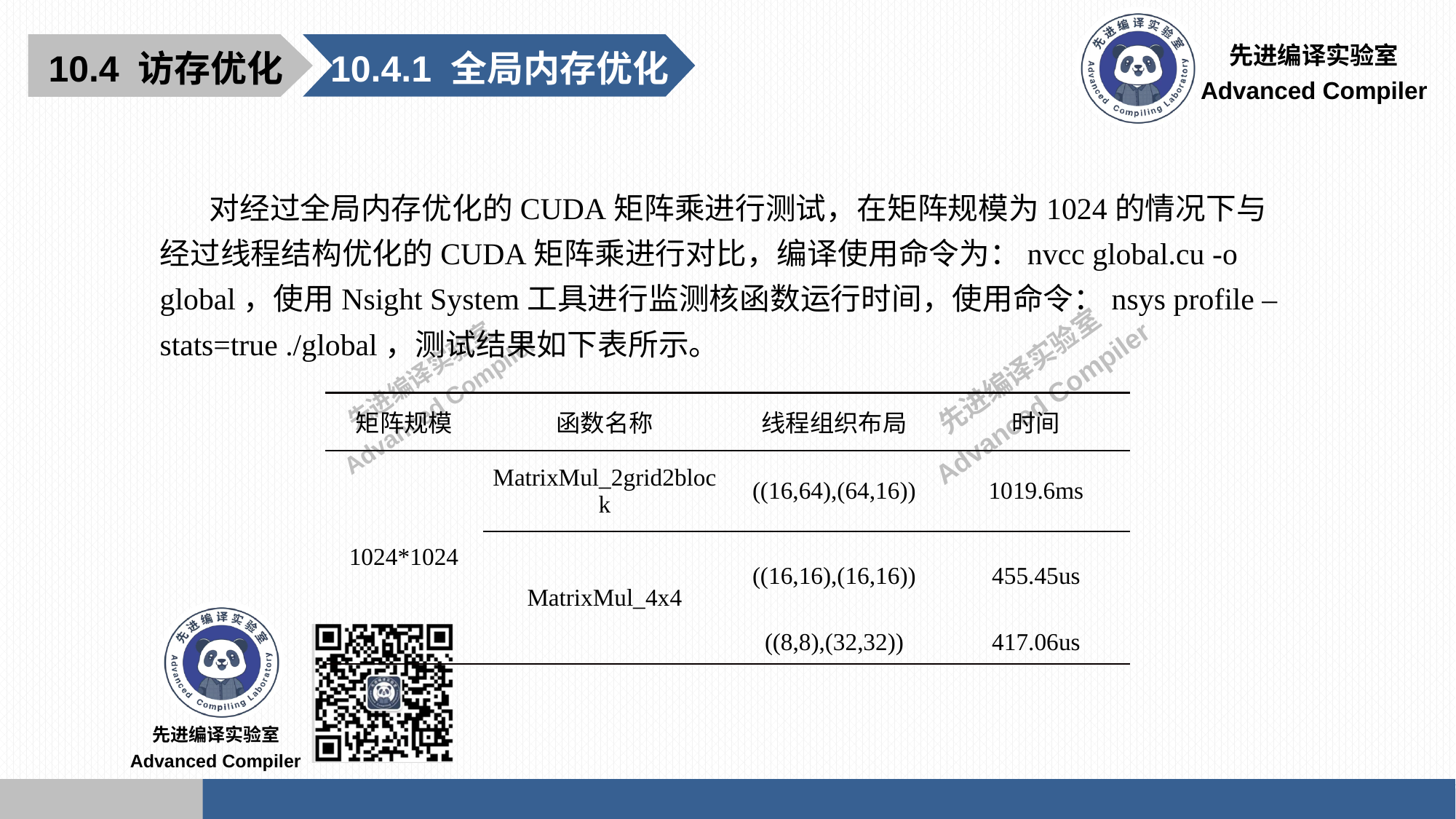

10.4.1 全局内存优化
10.4 访存优化

    对经过全局内存优化的CUDA矩阵乘进行测试，在矩阵规模为1024的情况下与经过线程结构优化的CUDA矩阵乘进行对比，编译使用命令为：nvcc global.cu -o global，使用Nsight System工具进行监测核函数运行时间，使用命令：nsys profile –stats=true ./global，测试结果如下表所示。
| 矩阵规模 | 函数名称 | 线程组织布局 | 时间 |
| --- | --- | --- | --- |
| 1024\*1024 | MatrixMul\_2grid2block | ((16,64),(64,16)) | 1019.6ms |
|  | MatrixMul\_4x4 | ((16,16),(16,16)) | 455.45us |
|  |  | ((8,8),(32,32)) | 417.06us |